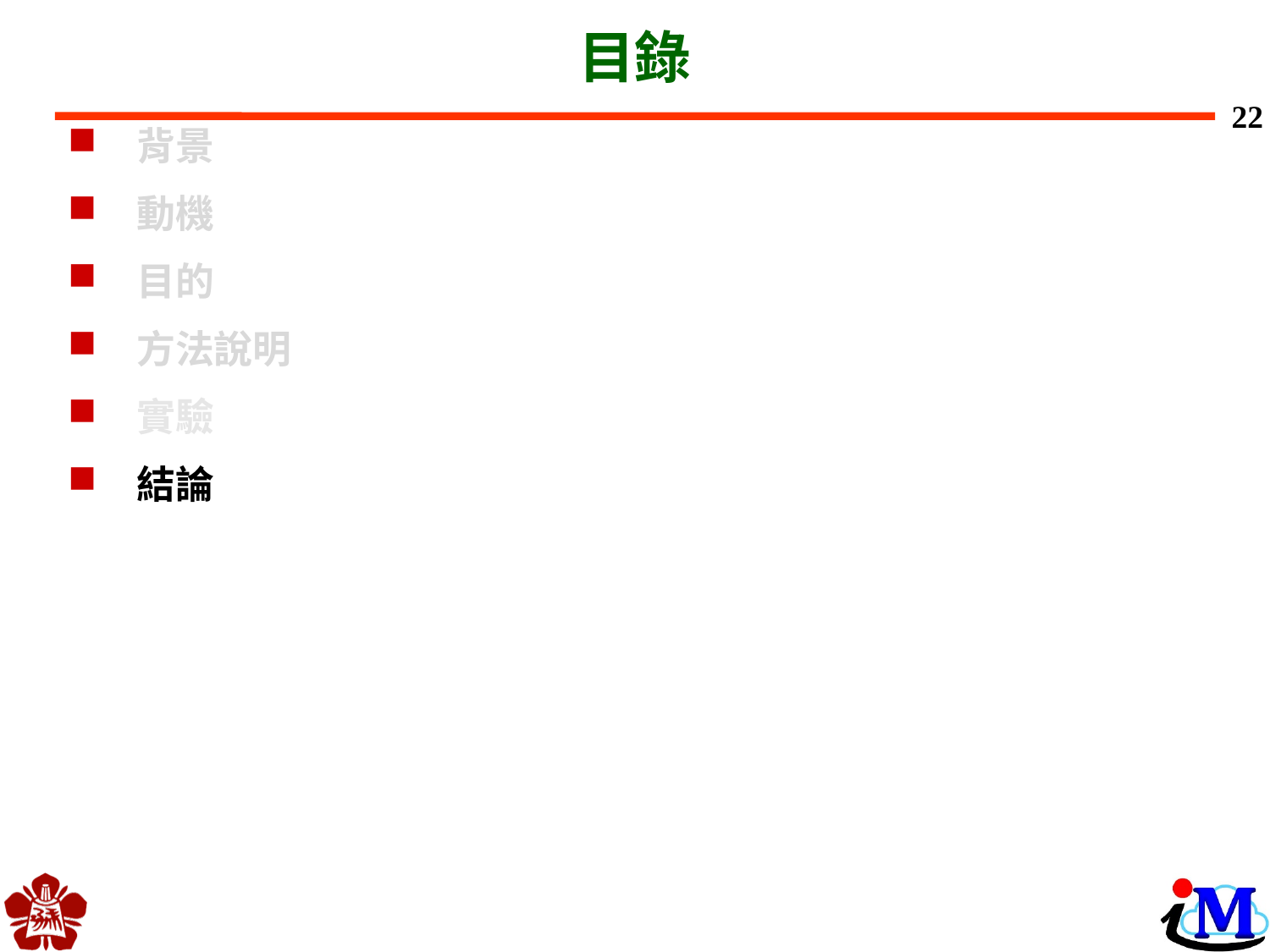

# 目錄
22
背景
動機
目的
方法說明
實驗
結論